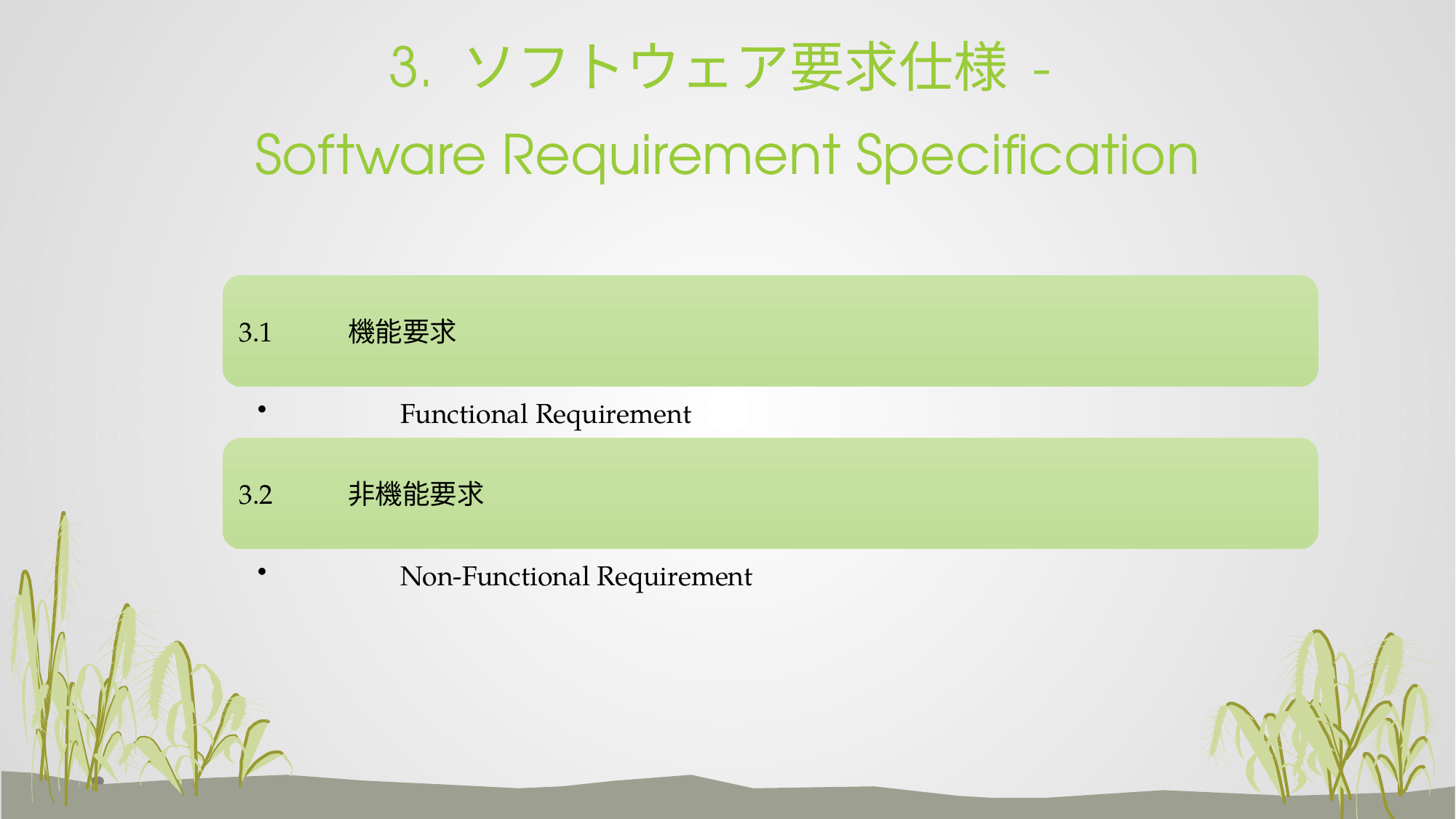

# 3. ソフトウェア要求仕様 - Software Requirement Specification
	Non-Functional Requirement
	Functional Requirement